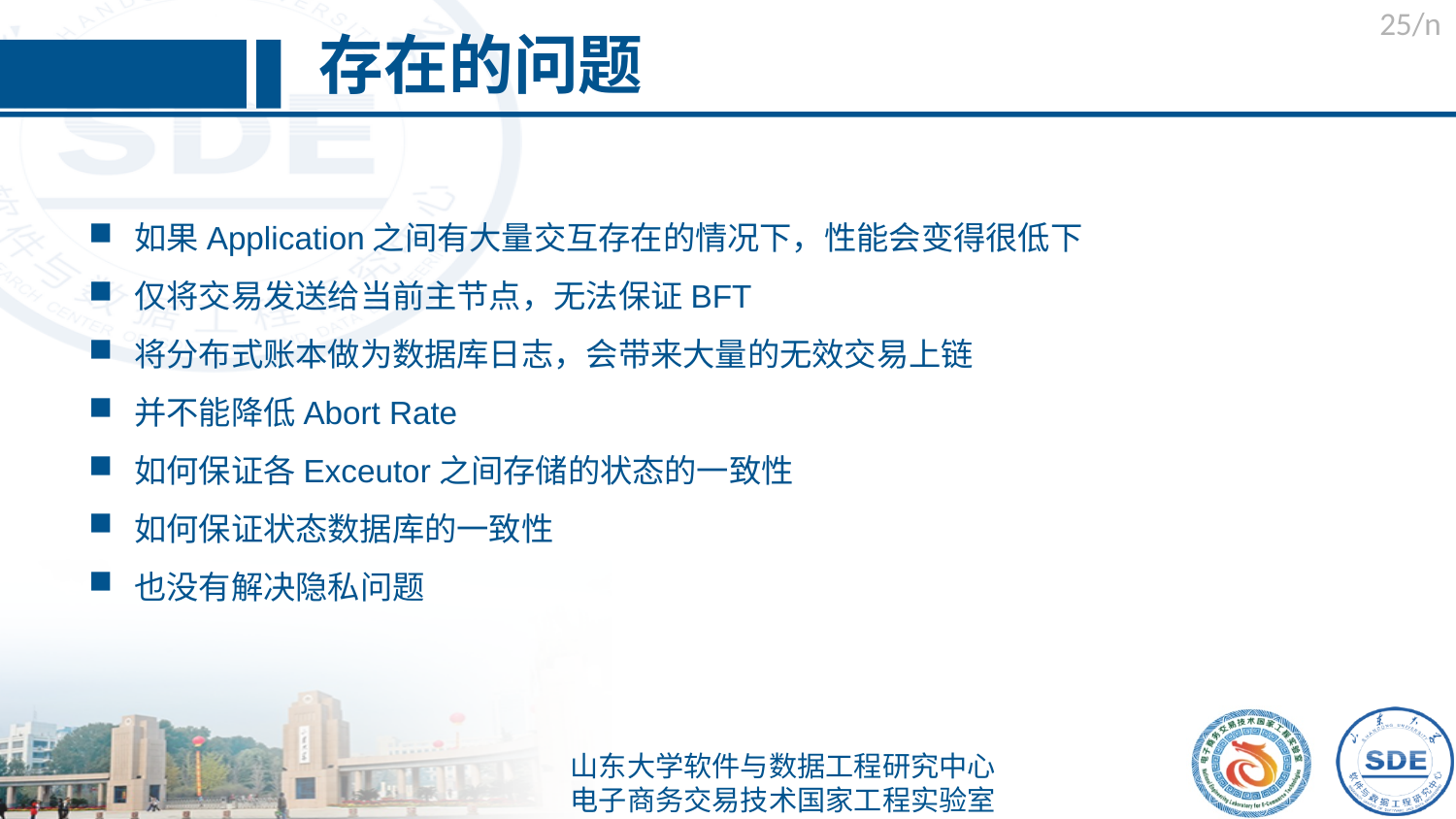

25/n
存在的问题
如果Application之间有大量交互存在的情况下，性能会变得很低下
仅将交易发送给当前主节点，无法保证BFT
将分布式账本做为数据库日志，会带来大量的无效交易上链
并不能降低Abort Rate
如何保证各Exceutor之间存储的状态的一致性
如何保证状态数据库的一致性
也没有解决隐私问题